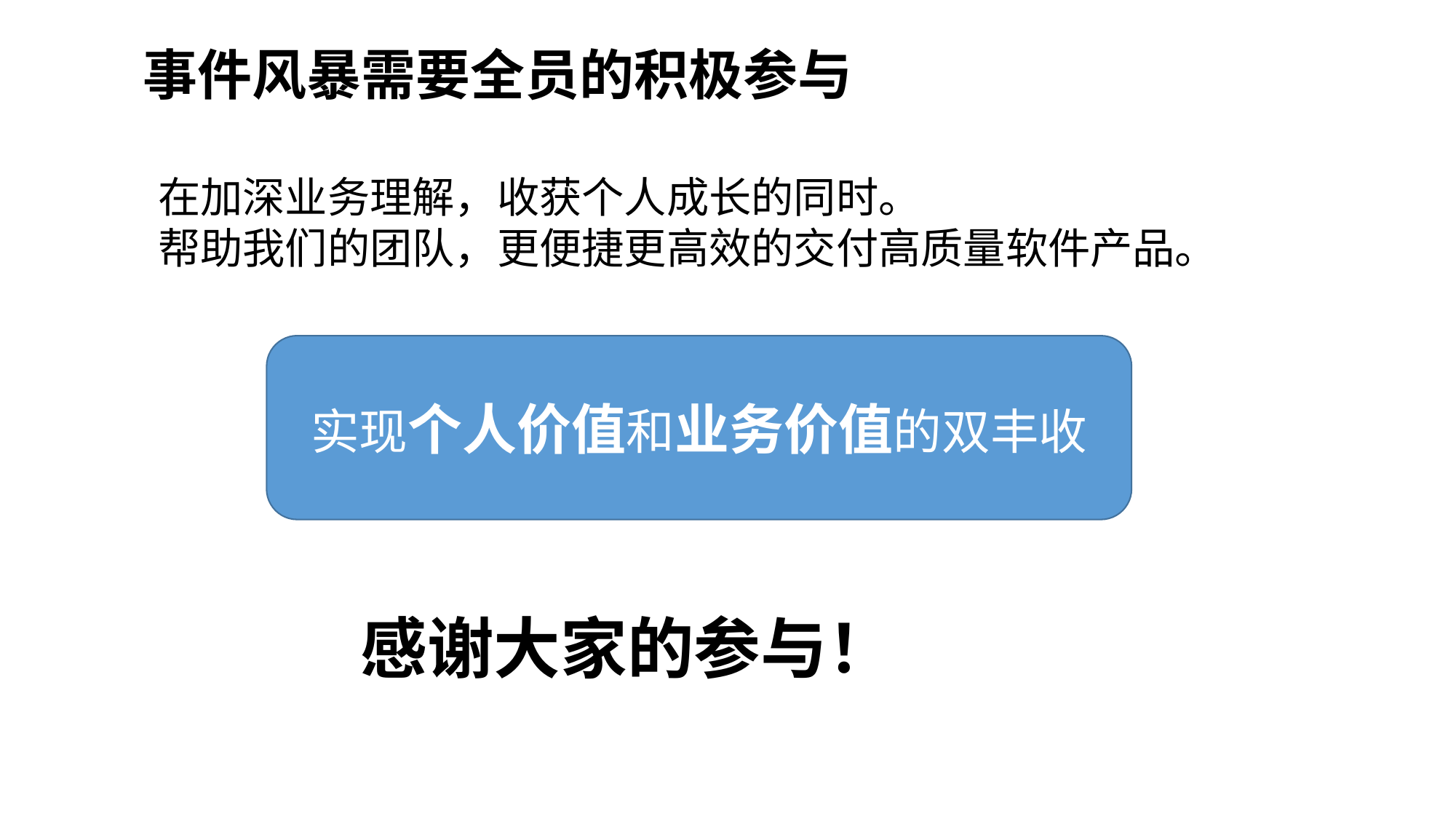

事件风暴需要全员的积极参与
在加深业务理解，收获个人成长的同时。
帮助我们的团队，更便捷更高效的交付高质量软件产品。

实现个人价值和业务价值的双丰收
感谢大家的参与！